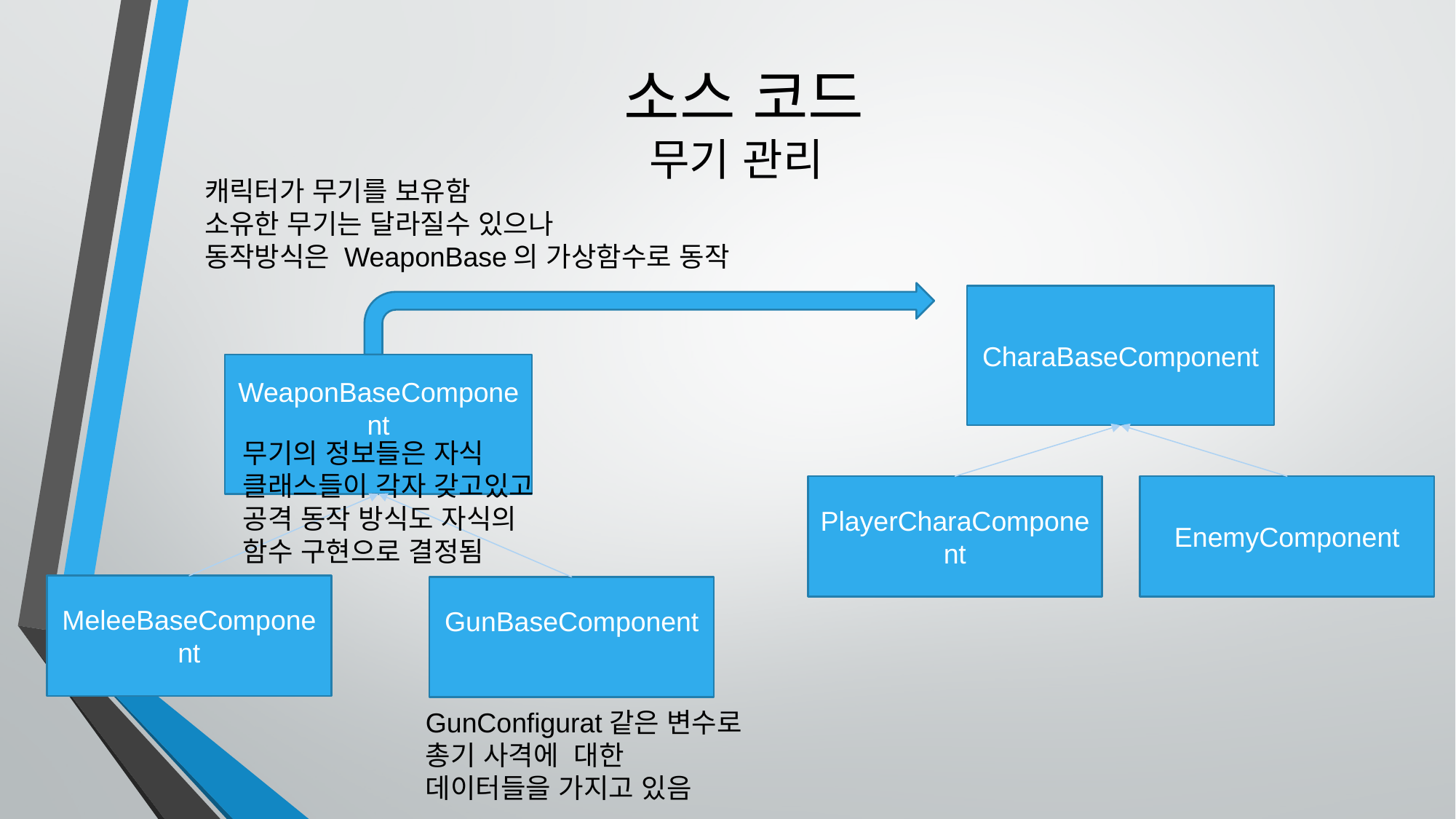

소스 코드
무기 관리
캐릭터가 무기를 보유함
소유한 무기는 달라질수 있으나
동작방식은 WeaponBase의 가상함수로 동작

CharaBaseComponent
WeaponBaseComponent

무기의 정보들은 자식 클래스들이 각자 갖고있고 공격 동작 방식도 자식의 함수 구현으로 결정됨
PlayerCharaComponent
EnemyComponent
MeleeBaseComponent
GunBaseComponent

GunConfigurat같은 변수로 총기 사격에  대한 데이터들을 가지고 있음